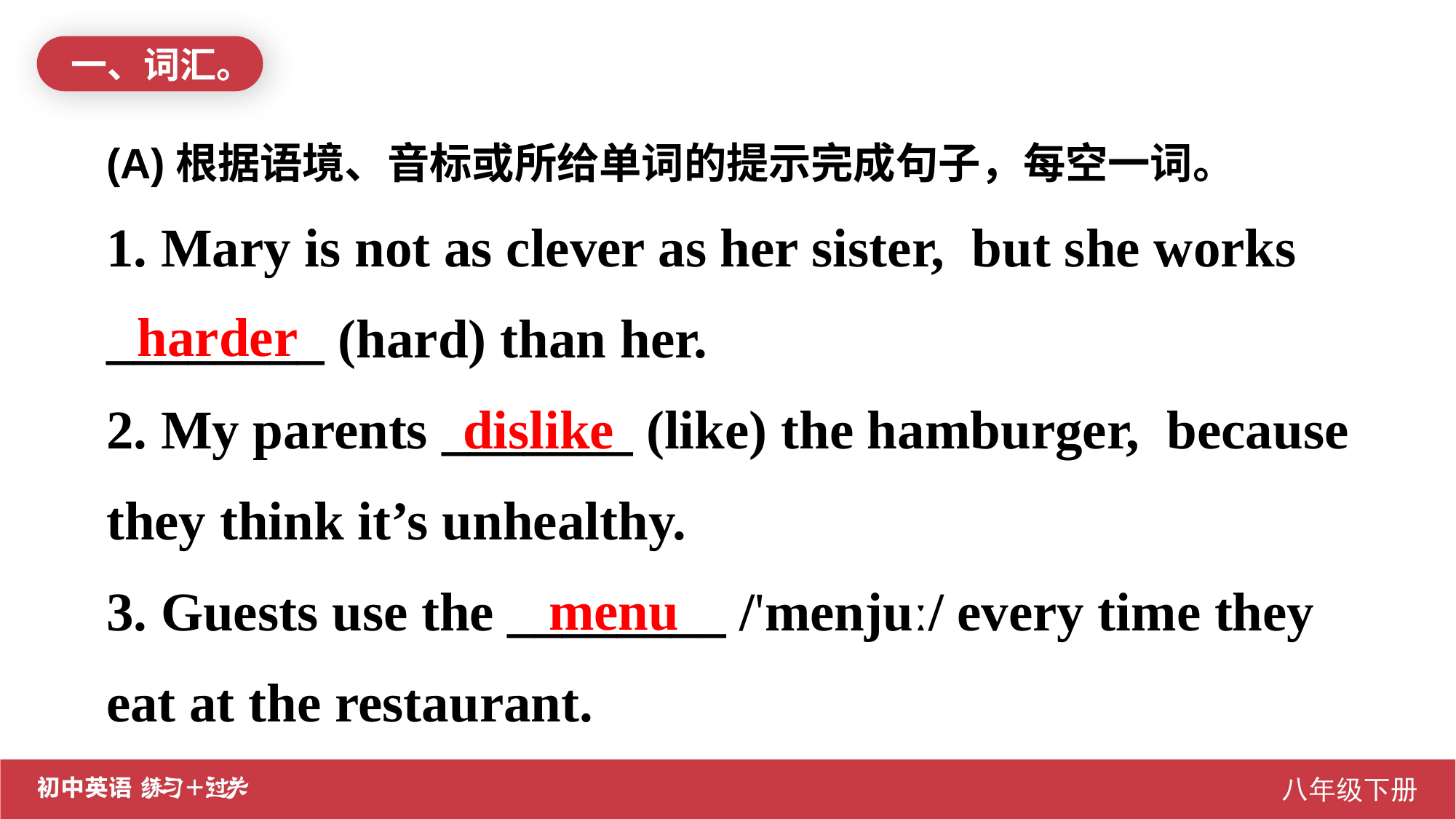

一、词汇。
(A)根据语境、音标或所给单词的提示完成句子，每空一词。
1. Mary is not as clever as her sister,  but she works ________ (hard) than her.
2. My parents _______ (like) the hamburger,  because they think it’s unhealthy.
3. Guests use the ________ /'menjuː/ every time they eat at the restaurant.
harder
dislike
menu